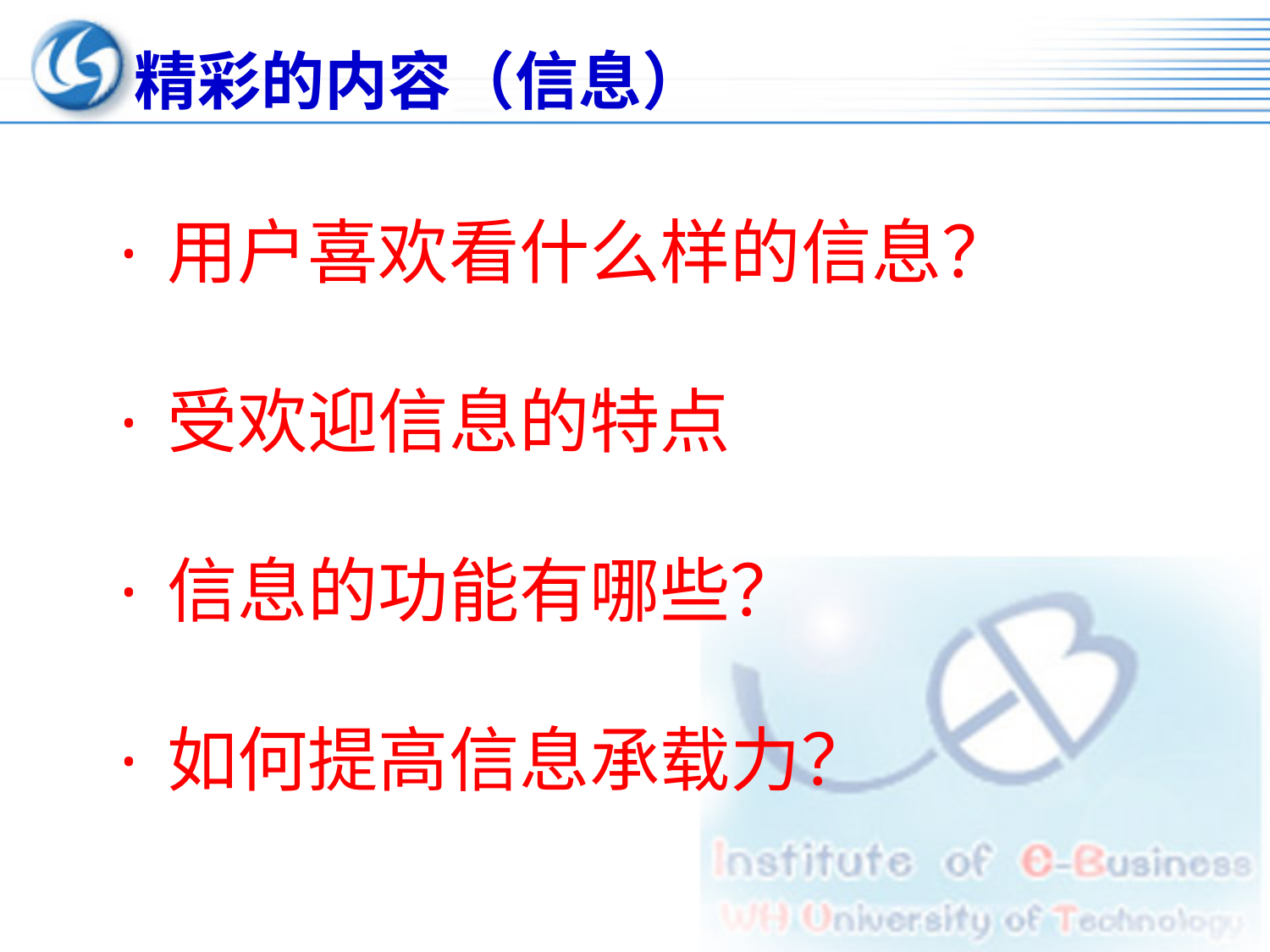

# 精彩的内容（信息）
·用户喜欢看什么样的信息？

·受欢迎信息的特点

·信息的功能有哪些？

·如何提高信息承载力？